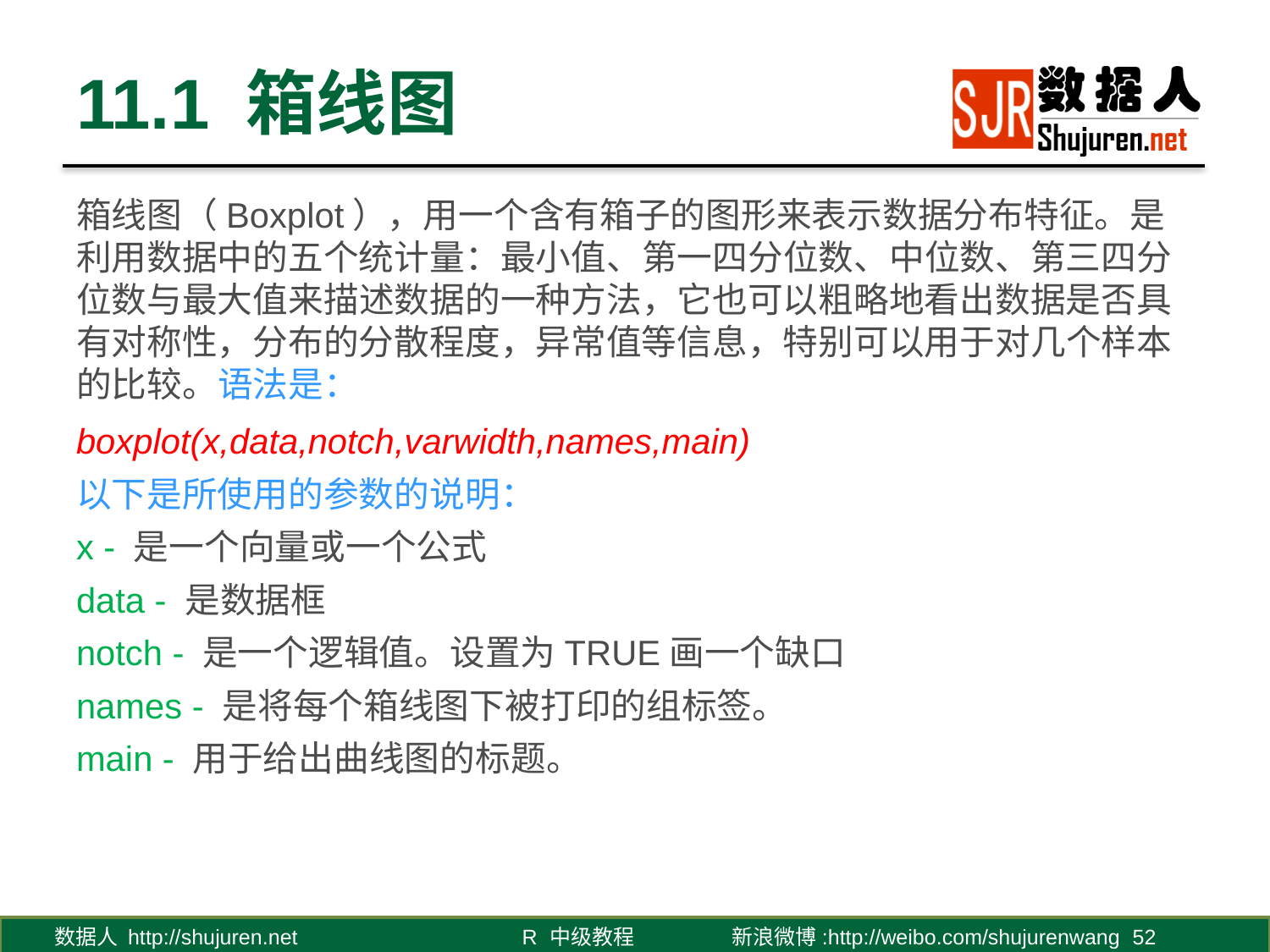

# 11.1 箱线图
箱线图（Boxplot），用一个含有箱子的图形来表示数据分布特征。是利用数据中的五个统计量：最小值、第一四分位数、中位数、第三四分位数与最大值来描述数据的一种方法，它也可以粗略地看出数据是否具有对称性，分布的分散程度，异常值等信息，特别可以用于对几个样本的比较。语法是：
boxplot(x,data,notch,varwidth,names,main)
以下是所使用的参数的说明：
x - 是一个向量或一个公式
data - 是数据框
notch - 是一个逻辑值。设置为TRUE画一个缺口
names - 是将每个箱线图下被打印的组标签。
main - 用于给出曲线图的标题。